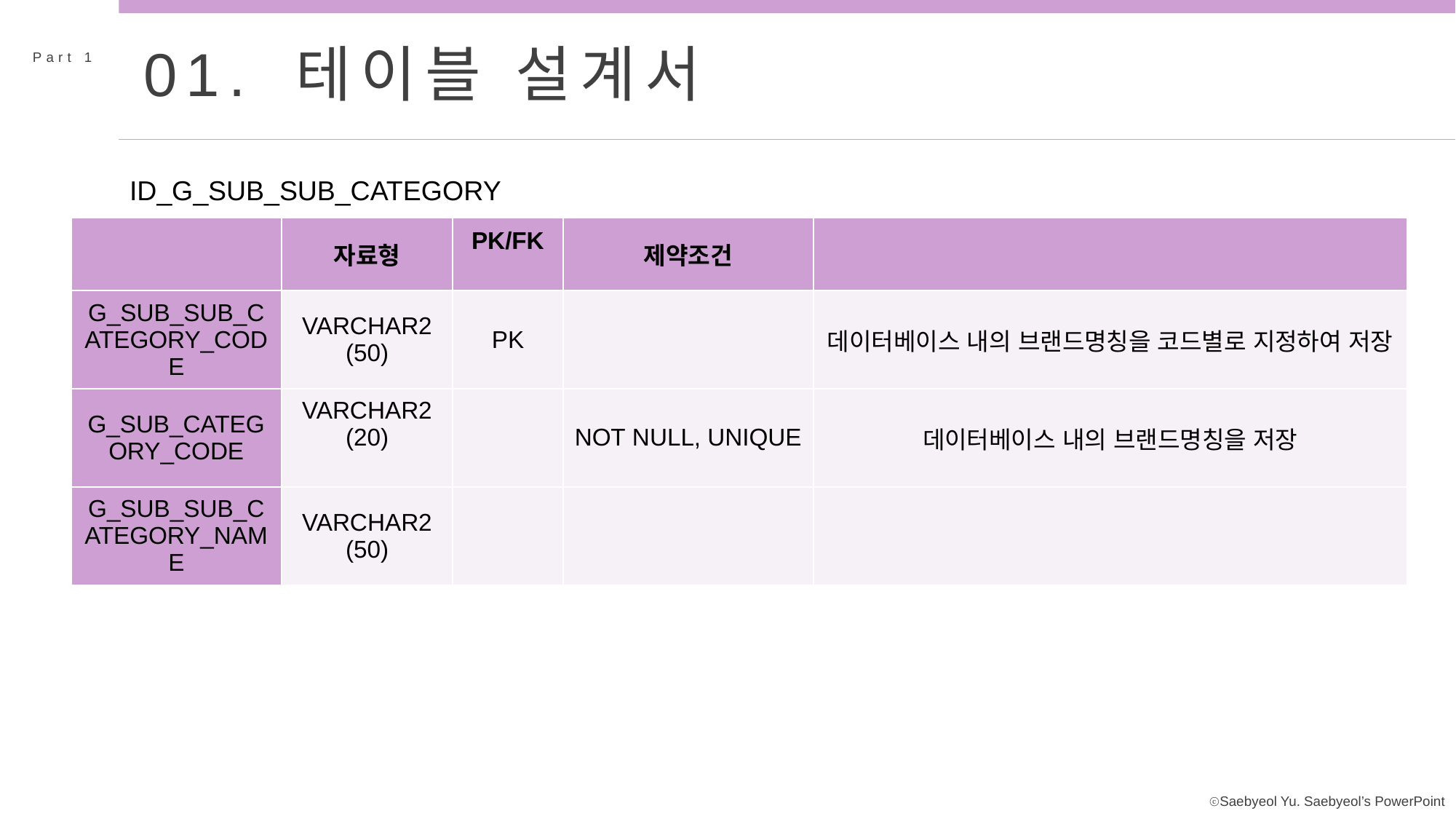

01. 테이블 설계서
Part 1
ID_G_SUB_SUB_CATEGORY

|  | 자료형 | PK/FK | 제약조건 |  |
| --- | --- | --- | --- | --- |
| G\_SUB\_SUB\_CATEGORY\_CODE | VARCHAR2 (50) | PK |  | 데이터베이스 내의 브랜드명칭을 코드별로 지정하여 저장 |
| G\_SUB\_CATEGORY\_CODE | VARCHAR2 (20) |  | NOT NULL, UNIQUE | 데이터베이스 내의 브랜드명칭을 저장 |
| G\_SUB\_SUB\_CATEGORY\_NAME | VARCHAR2 (50) |  |  |  |